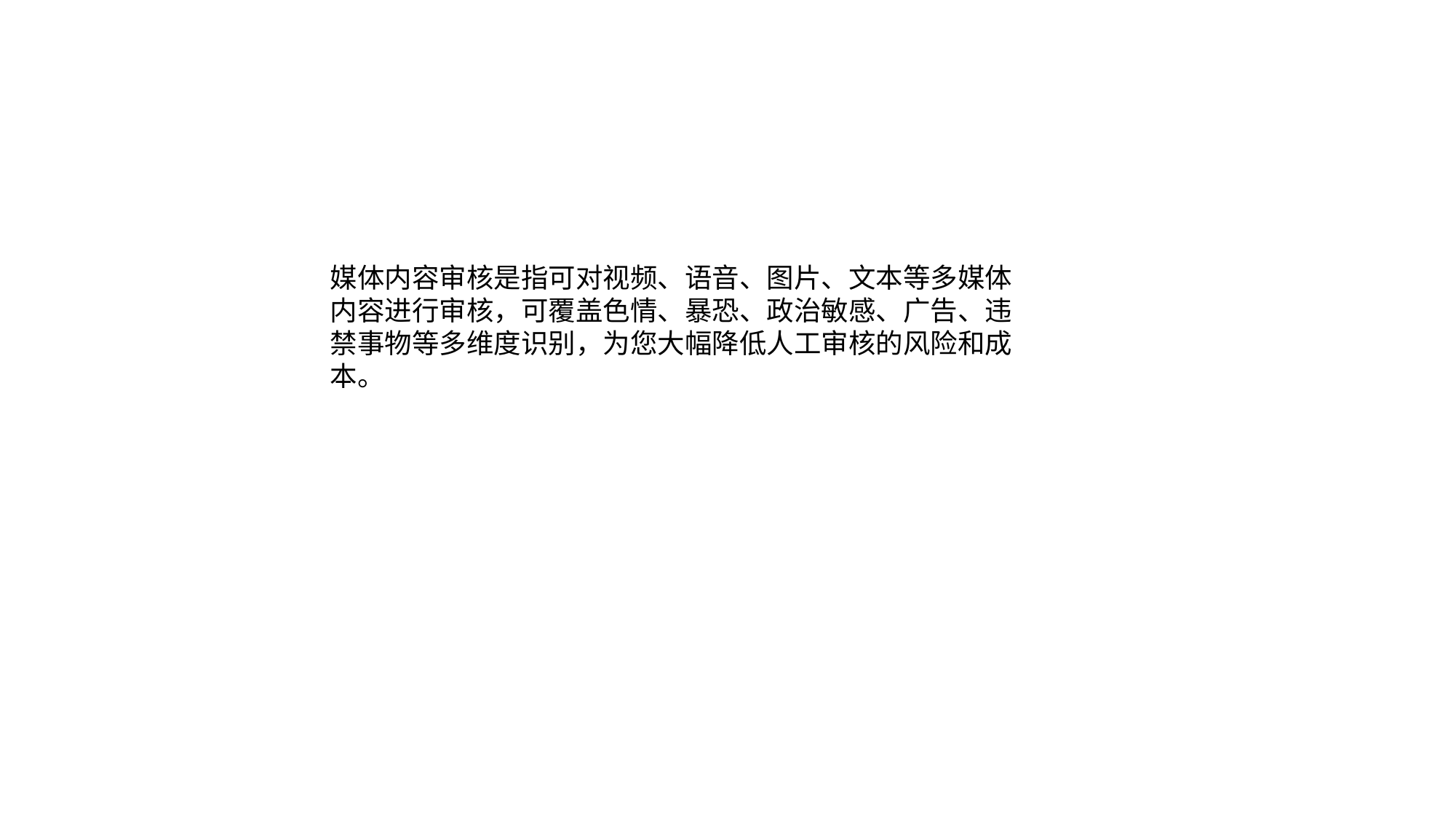

媒体内容审核是指可对视频、语音、图片、文本等多媒体内容进行审核，可覆盖色情、暴恐、政治敏感、广告、违禁事物等多维度识别，为您大幅降低人工审核的风险和成本。